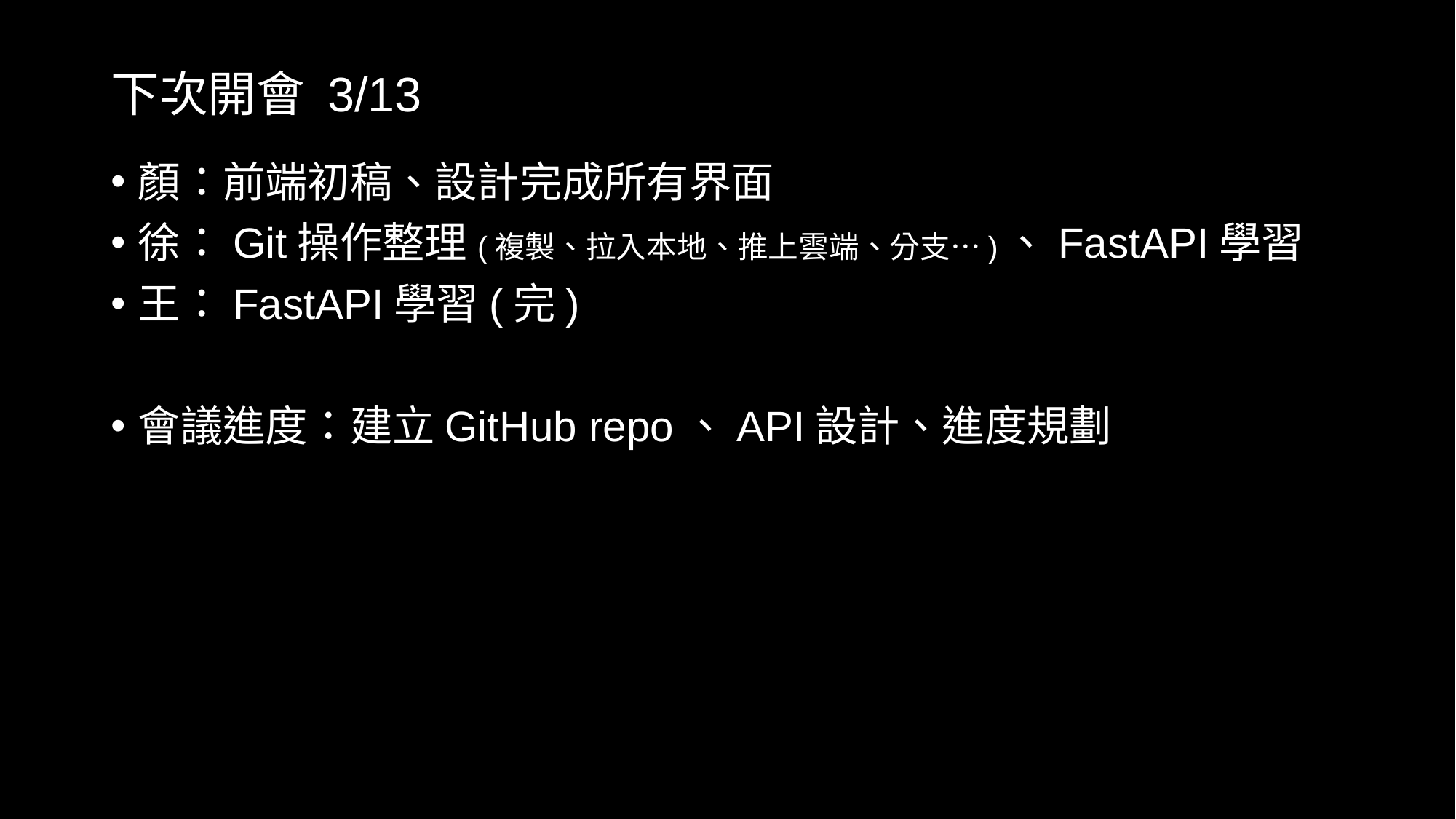

# 下次開會 3/13
顏：前端初稿、設計完成所有界面
徐：Git操作整理(複製、拉入本地、推上雲端、分支…)、FastAPI學習
王：FastAPI學習(完)

會議進度：建立GitHub repo、API設計、進度規劃